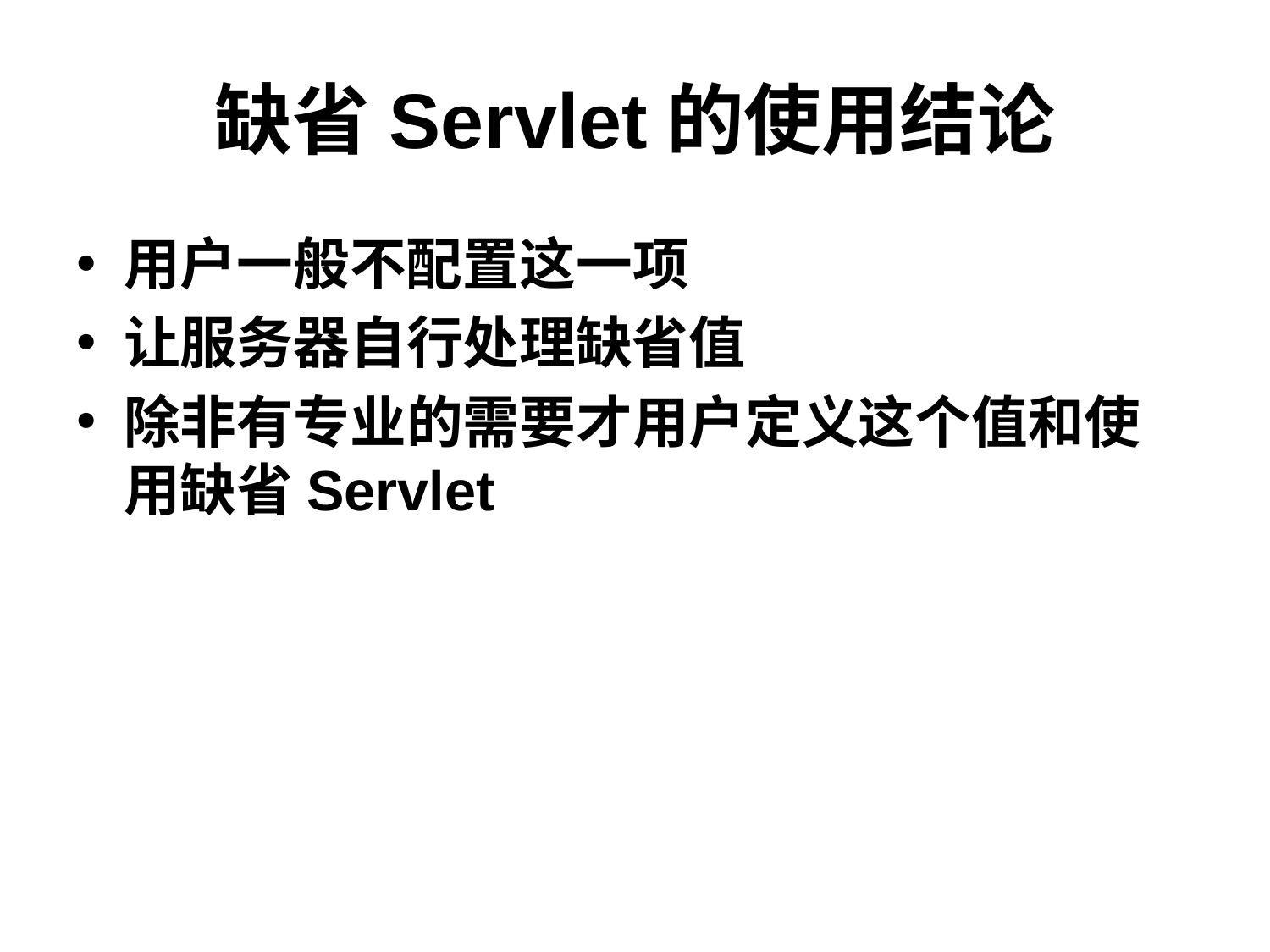

# 缺省Servlet的使用结论
用户一般不配置这一项
让服务器自行处理缺省值
除非有专业的需要才用户定义这个值和使用缺省Servlet